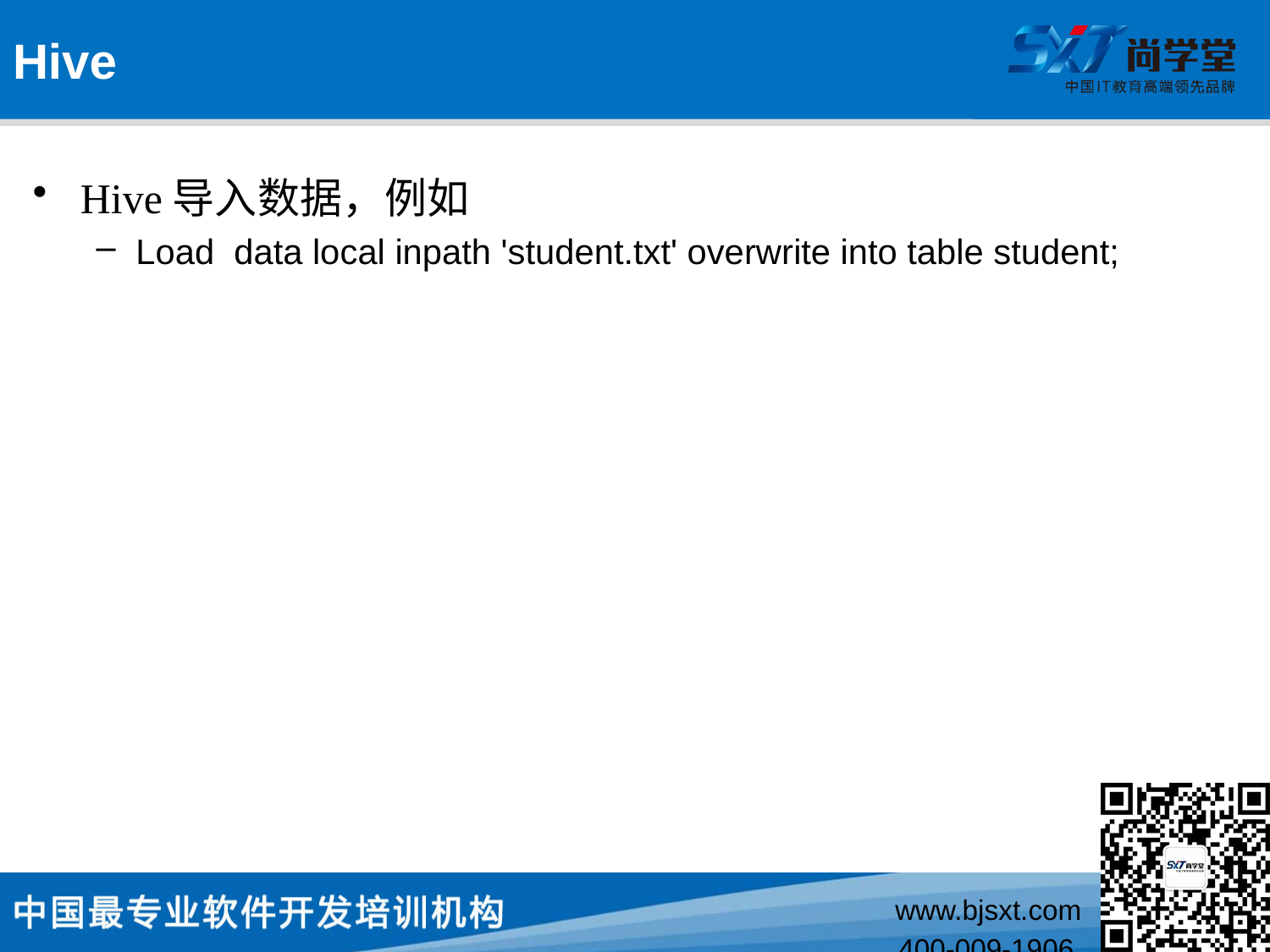

# Hive
Hive导入数据，例如
Load  data local inpath 'student.txt' overwrite into table student;